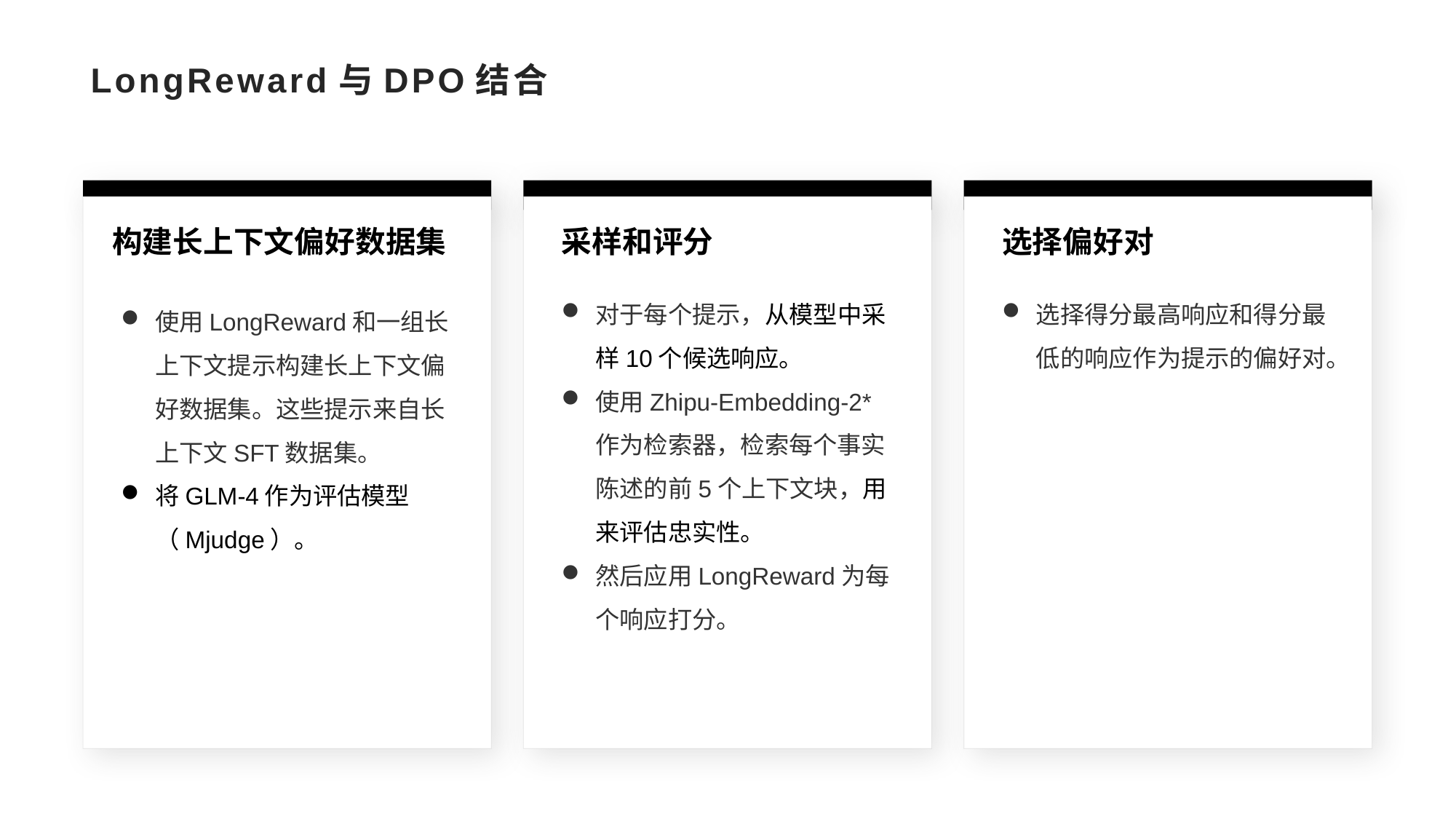

# LongReward与DPO结合

构建长上下文偏好数据集
采样和评分
选择偏好对
对于每个提示，从模型中采样10个候选响应。
使用Zhipu-Embedding-2*作为检索器，检索每个事实陈述的前5个上下文块，用来评估忠实性。
然后应用LongReward为每个响应打分。
选择得分最高响应和得分最低的响应作为提示的偏好对。

使用LongReward和一组长上下文提示构建长上下文偏好数据集。这些提示来自长上下文SFT数据集。
将GLM-4作为评估模型（Mjudge）。